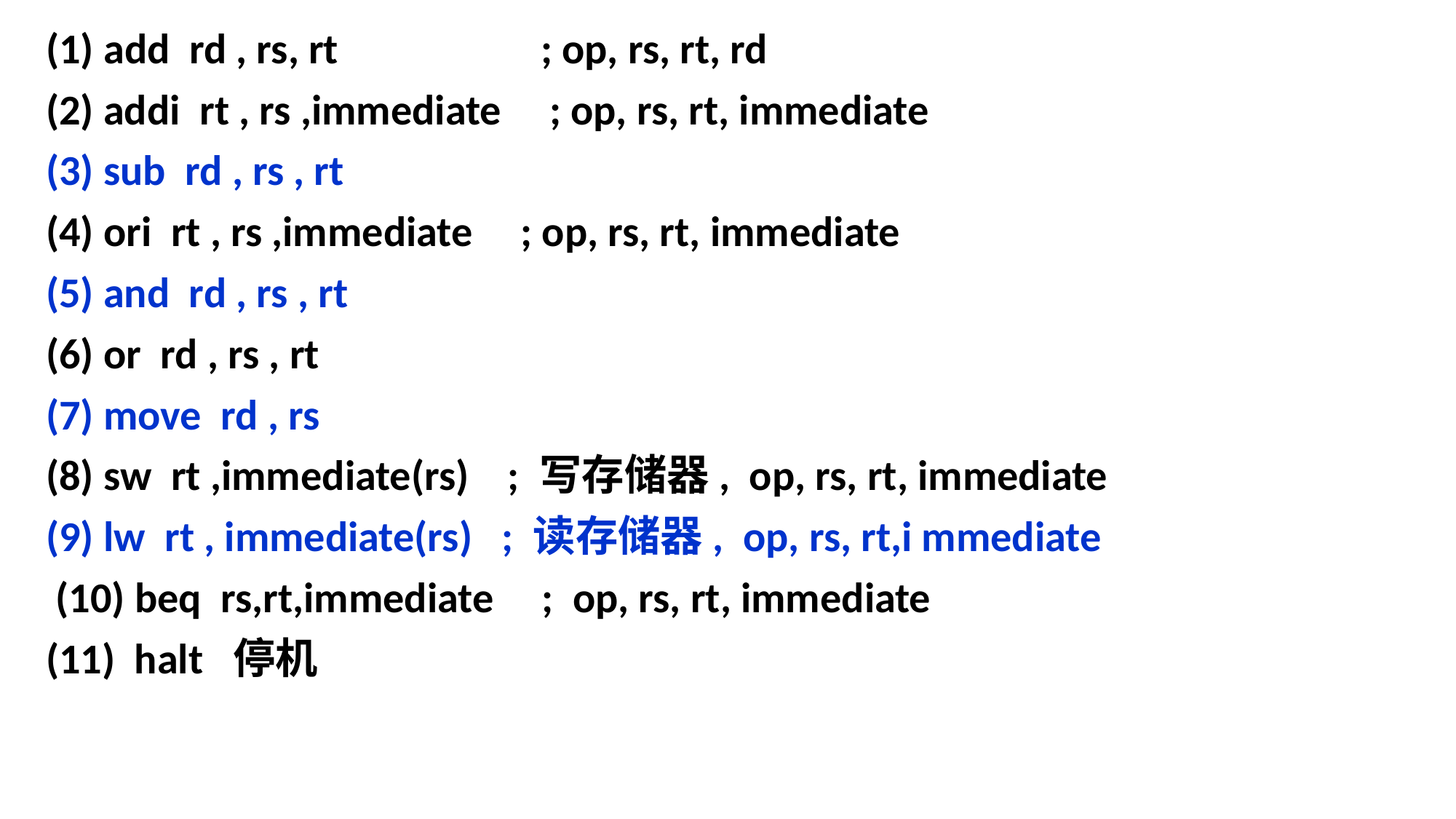

(1) add  rd , rs, rt                     ; op, rs, rt, rd
(2) addi  rt , rs ,immediate     ; op, rs, rt, immediate
(3) sub  rd , rs , rt
(4) ori  rt , rs ,immediate     ; op, rs, rt, immediate
(5) and  rd , rs , rt
(6) or  rd , rs , rt
(7) move  rd , rs
(8) sw  rt ,immediate(rs)    ; 写存储器,  op, rs, rt, immediate
(9) lw  rt , immediate(rs)   ; 读存储器,  op, rs, rt,i mmediate
 (10) beq  rs,rt,immediate     ;  op, rs, rt, immediate
(11)  halt  停机